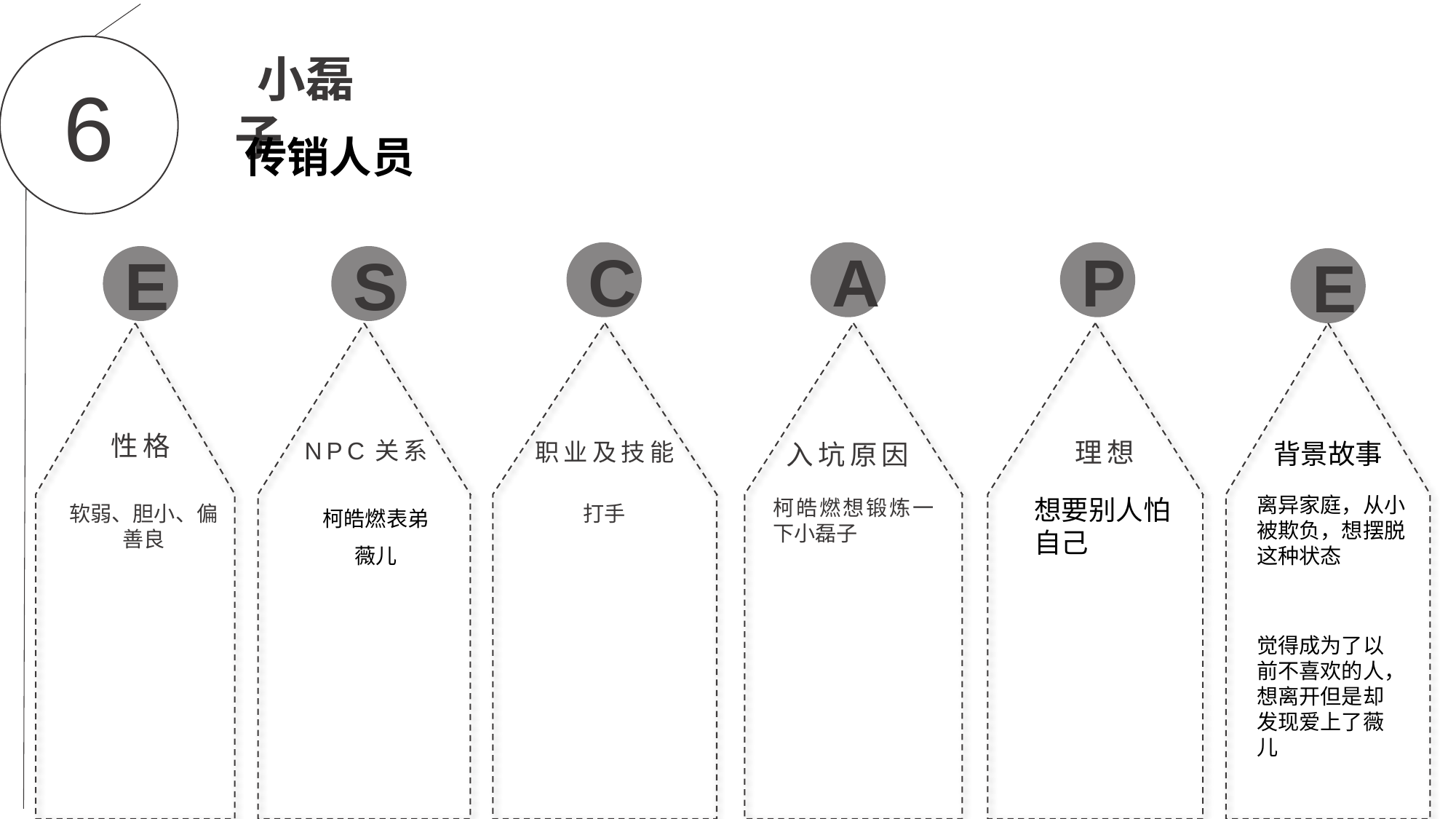

6
 小磊子
传销人员
C
A
P
E
S
E

性格
NPC关系
理想
职业及技能
背景故事
入坑原因
离异家庭，从小被欺负，想摆脱这种状态
想要别人怕自己
柯皓燃想锻炼一下小磊子
打手

软弱、胆小、偏善良
柯皓燃表弟
薇儿
觉得成为了以前不喜欢的人，想离开但是却发现爱上了薇儿